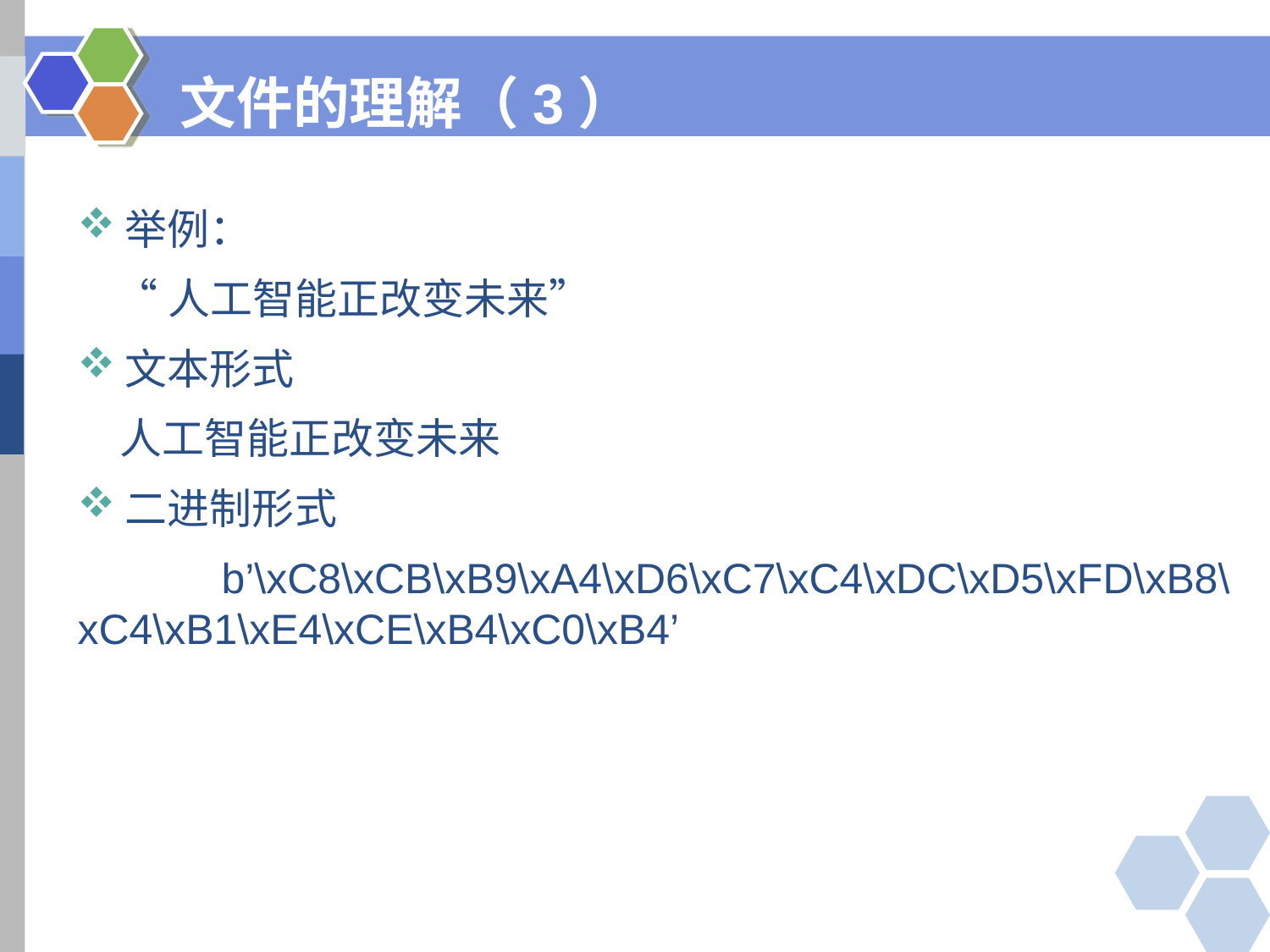

# 文件的理解（3）
举例：
    “人工智能正改变未来”
文本形式
人工智能正改变未来
二进制形式
      b’\xC8\xCB\xB9\xA4\xD6\xC7\xC4\xDC\xD5\xFD\xB8\xC4\xB1\xE4\xCE\xB4\xC0\xB4’